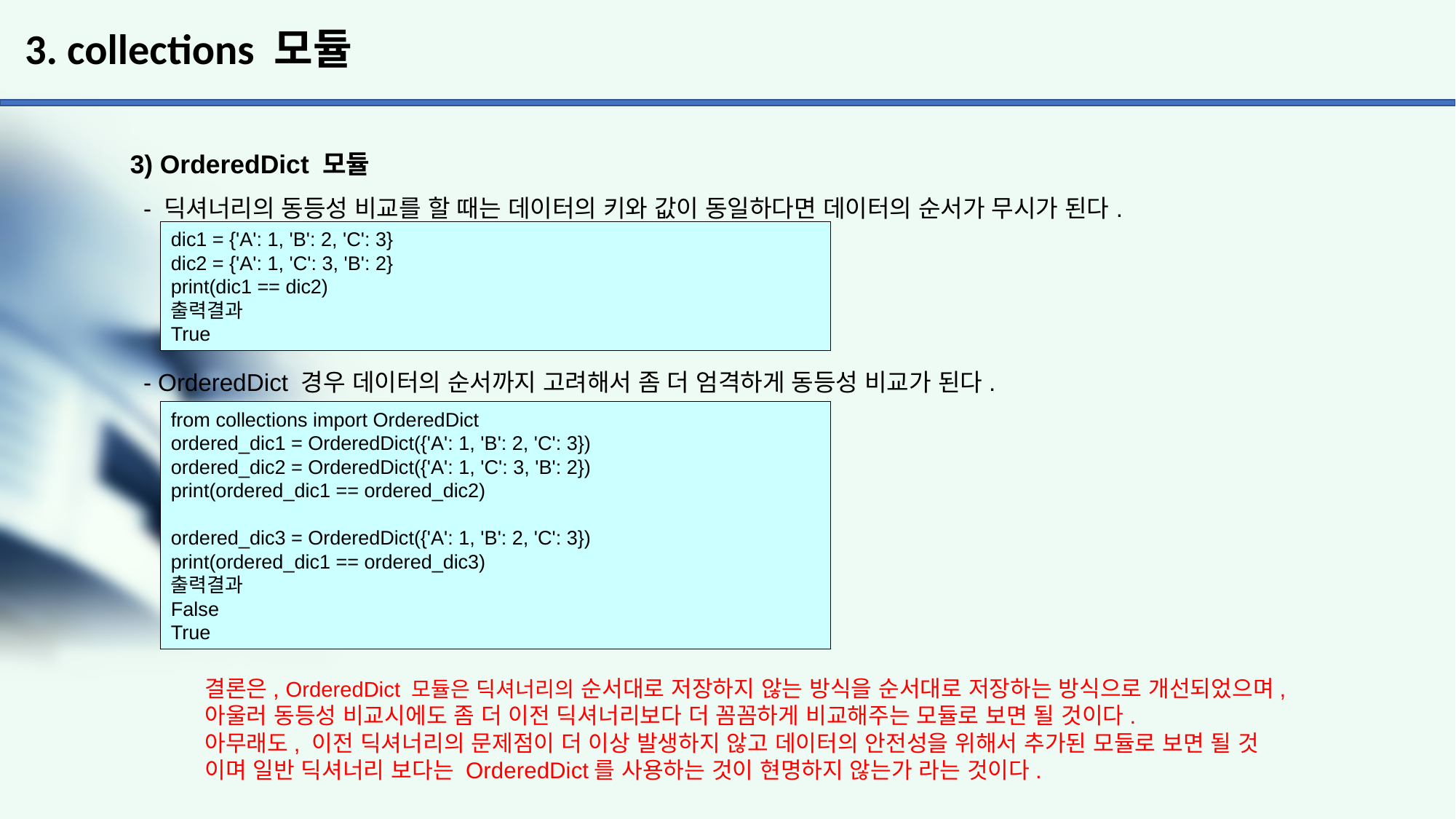

# 3. collections 모듈
3) OrderedDict 모듈
  - 딕셔너리의 동등성 비교를 할 때는 데이터의 키와 값이 동일하다면 데이터의 순서가 무시가 된다.

  - OrderedDict 경우 데이터의 순서까지 고려해서 좀 더 엄격하게 동등성 비교가 된다.

dic1 = {'A': 1, 'B': 2, 'C': 3}
dic2 = {'A': 1, 'C': 3, 'B': 2}
print(dic1 == dic2)
출력결과
True
from collections import OrderedDict
ordered_dic1 = OrderedDict({'A': 1, 'B': 2, 'C': 3})
ordered_dic2 = OrderedDict({'A': 1, 'C': 3, 'B': 2})
print(ordered_dic1 == ordered_dic2)

ordered_dic3 = OrderedDict({'A': 1, 'B': 2, 'C': 3})
print(ordered_dic1 == ordered_dic3)
출력결과
False
True
결론은, OrderedDict 모듈은 딕셔너리의 순서대로 저장하지 않는 방식을 순서대로 저장하는 방식으로 개선되었으며,
아울러 동등성 비교시에도 좀 더 이전 딕셔너리보다 더 꼼꼼하게 비교해주는 모듈로 보면 될 것이다.
아무래도, 이전 딕셔너리의 문제점이 더 이상 발생하지 않고 데이터의 안전성을 위해서 추가된 모듈로 보면 될 것
이며 일반 딕셔너리 보다는 OrderedDict를 사용하는 것이 현명하지 않는가 라는 것이다.